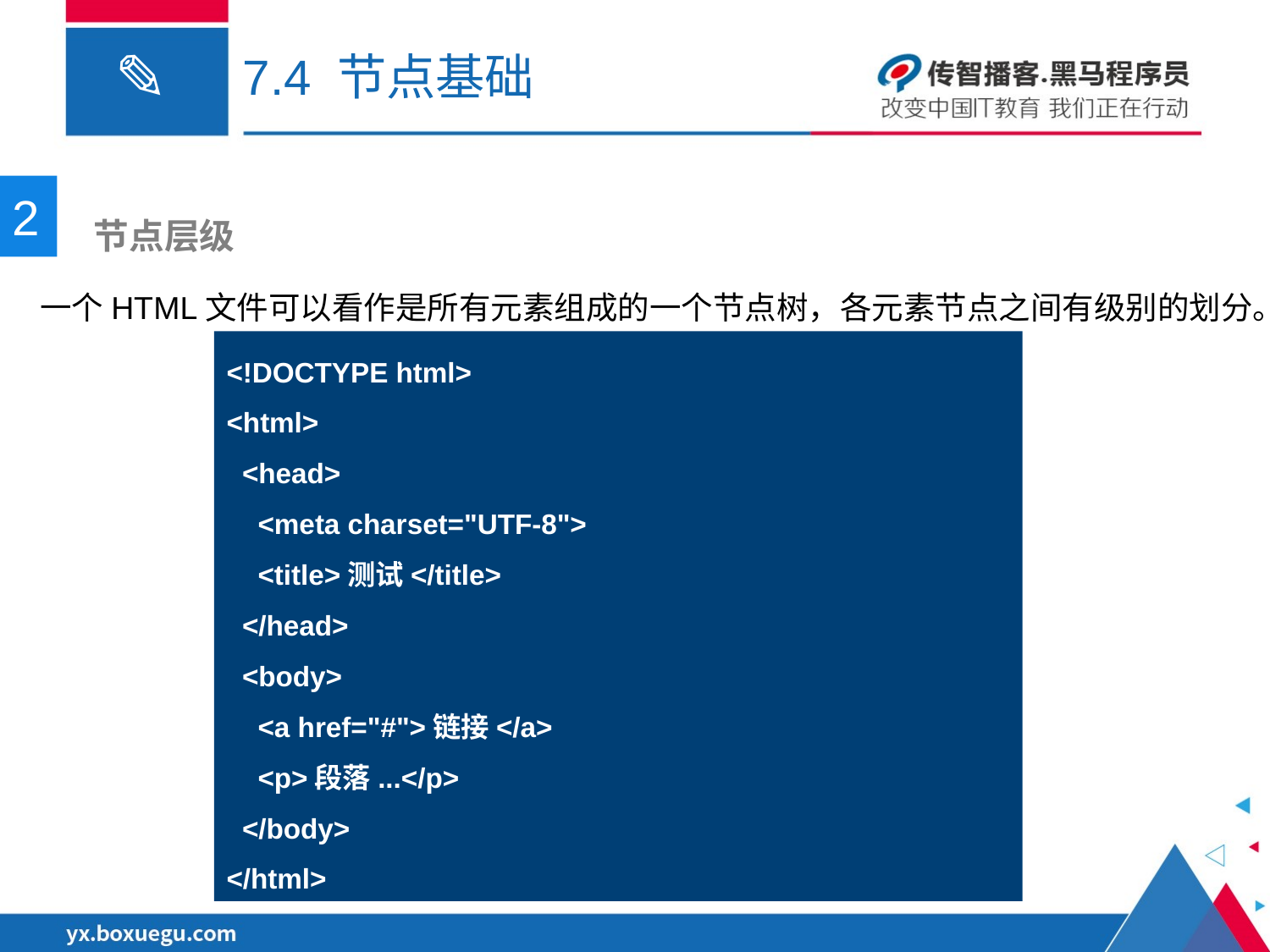

# 7.4 节点基础

2
  节点层级
一个HTML文件可以看作是所有元素组成的一个节点树，各元素节点之间有级别的划分。
<!DOCTYPE html>
<html>
  <head>
    <meta charset="UTF-8">
    <title>测试</title>
  </head>
  <body>
    <a href="#">链接</a>
    <p>段落...</p>
  </body>
</html>